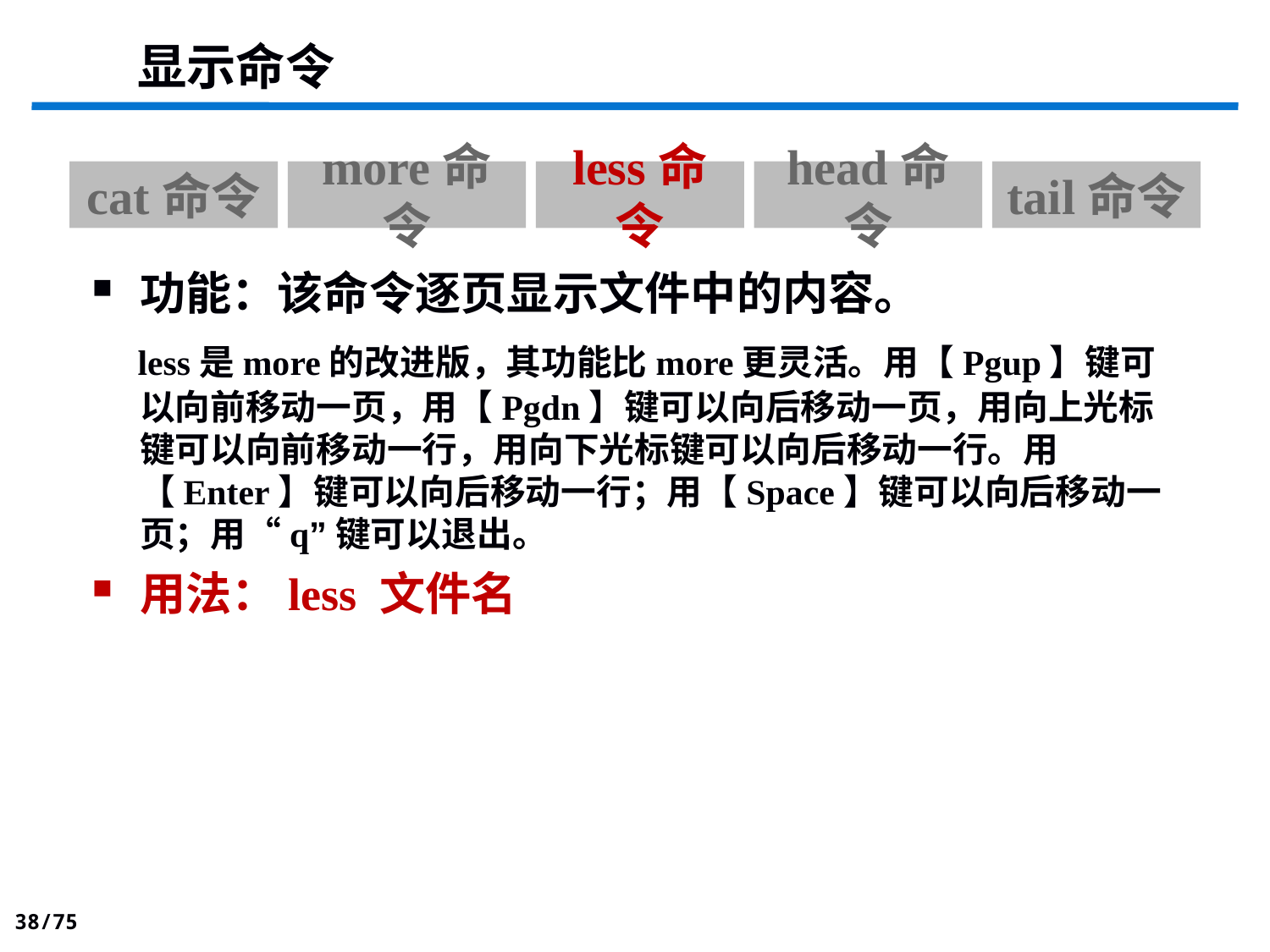

显示命令
cat命令
more命令
less命令
head命令
tail命令
功能：该命令逐页显示文件中的内容。
    less是more的改进版，其功能比more更灵活。用【Pgup】键可以向前移动一页，用【Pgdn】键可以向后移动一页，用向上光标键可以向前移动一行，用向下光标键可以向后移动一行。用【Enter】键可以向后移动一行；用【Space】键可以向后移动一页；用“q”键可以退出。
用法：less 文件名